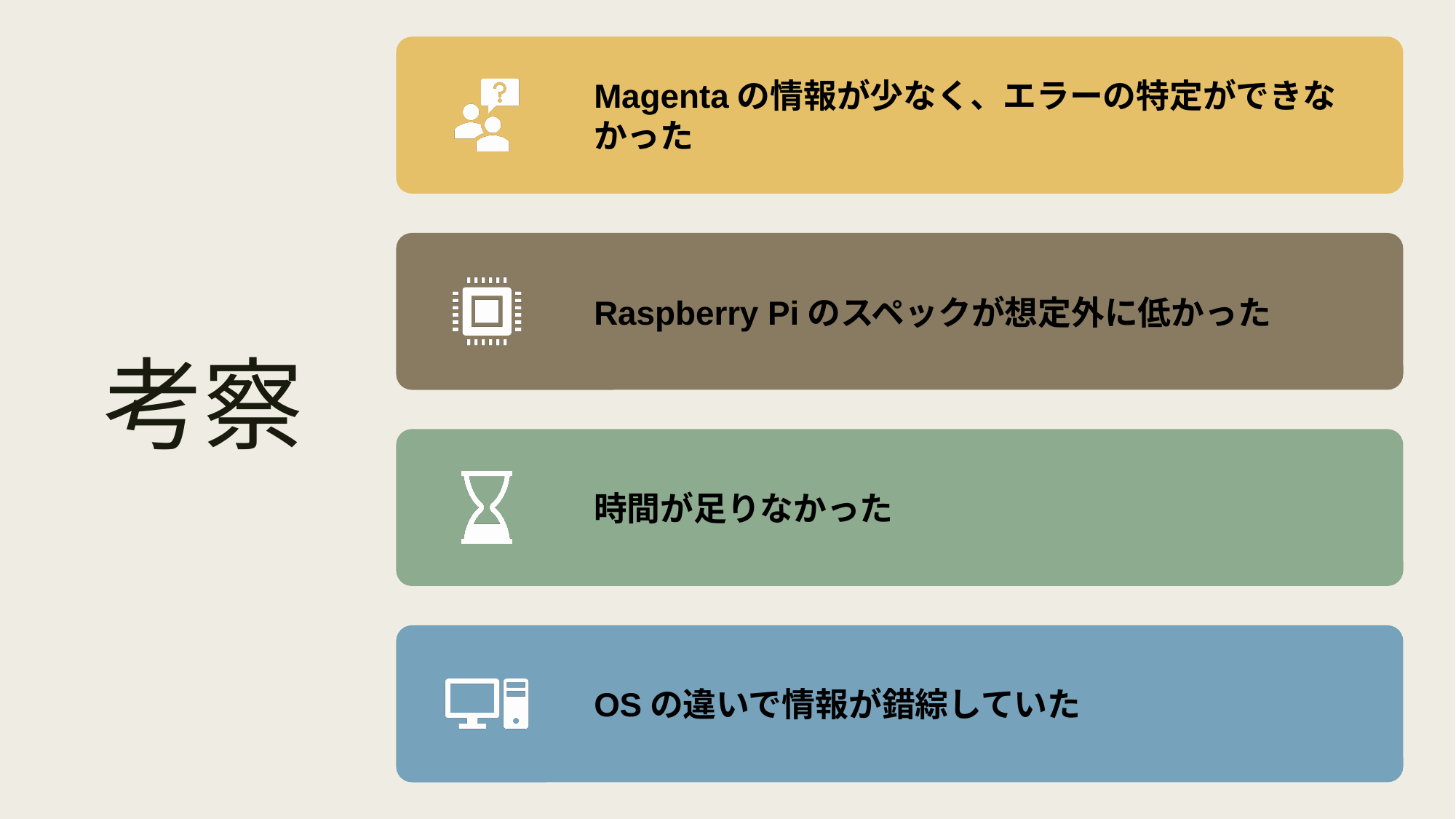

Magentaの情報が少なく、エラーの特定ができなかった
Raspberry Piのスペックが想定外に低かった
時間が足りなかった
OSの違いで情報が錯綜していた
# 考察